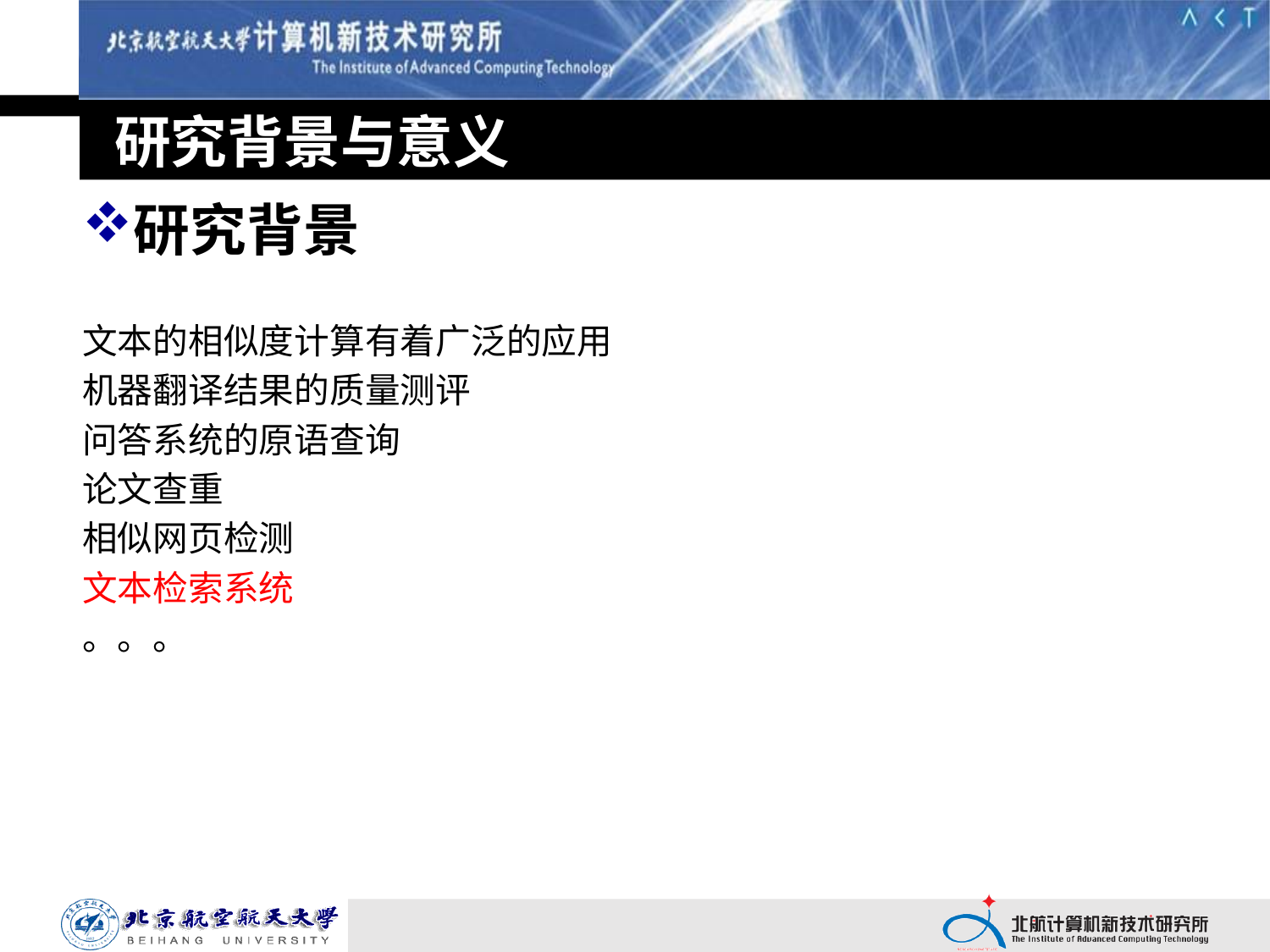

# 研究背景与意义
研究背景

文本的相似度计算有着广泛的应用
机器翻译结果的质量测评
问答系统的原语查询
论文查重
相似网页检测
文本检索系统
。。。